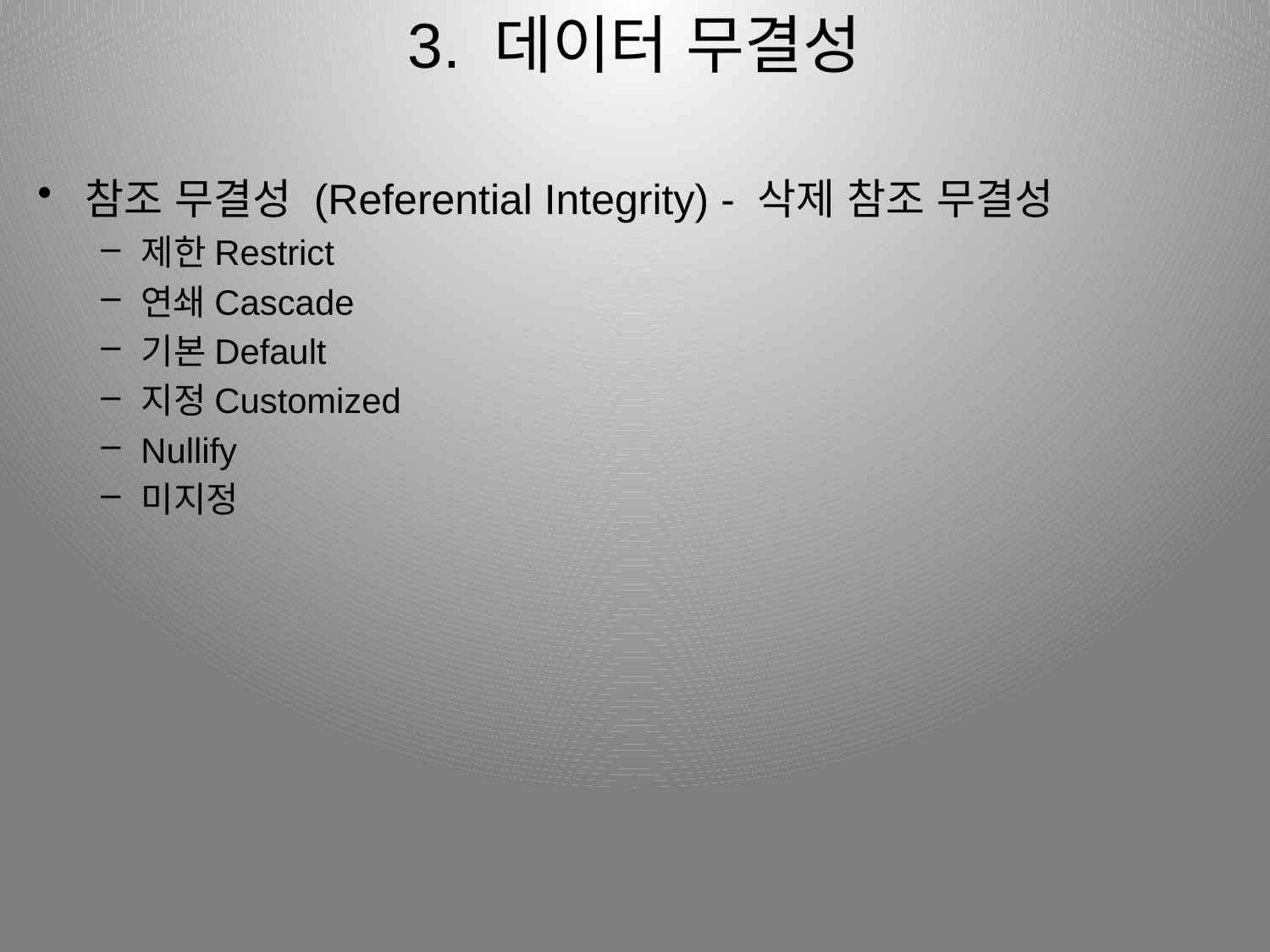

# 3. 데이터 무결성
참조 무결성 (Referential Integrity) - 삭제 참조 무결성
제한Restrict
연쇄Cascade
기본Default
지정Customized
Nullify
미지정